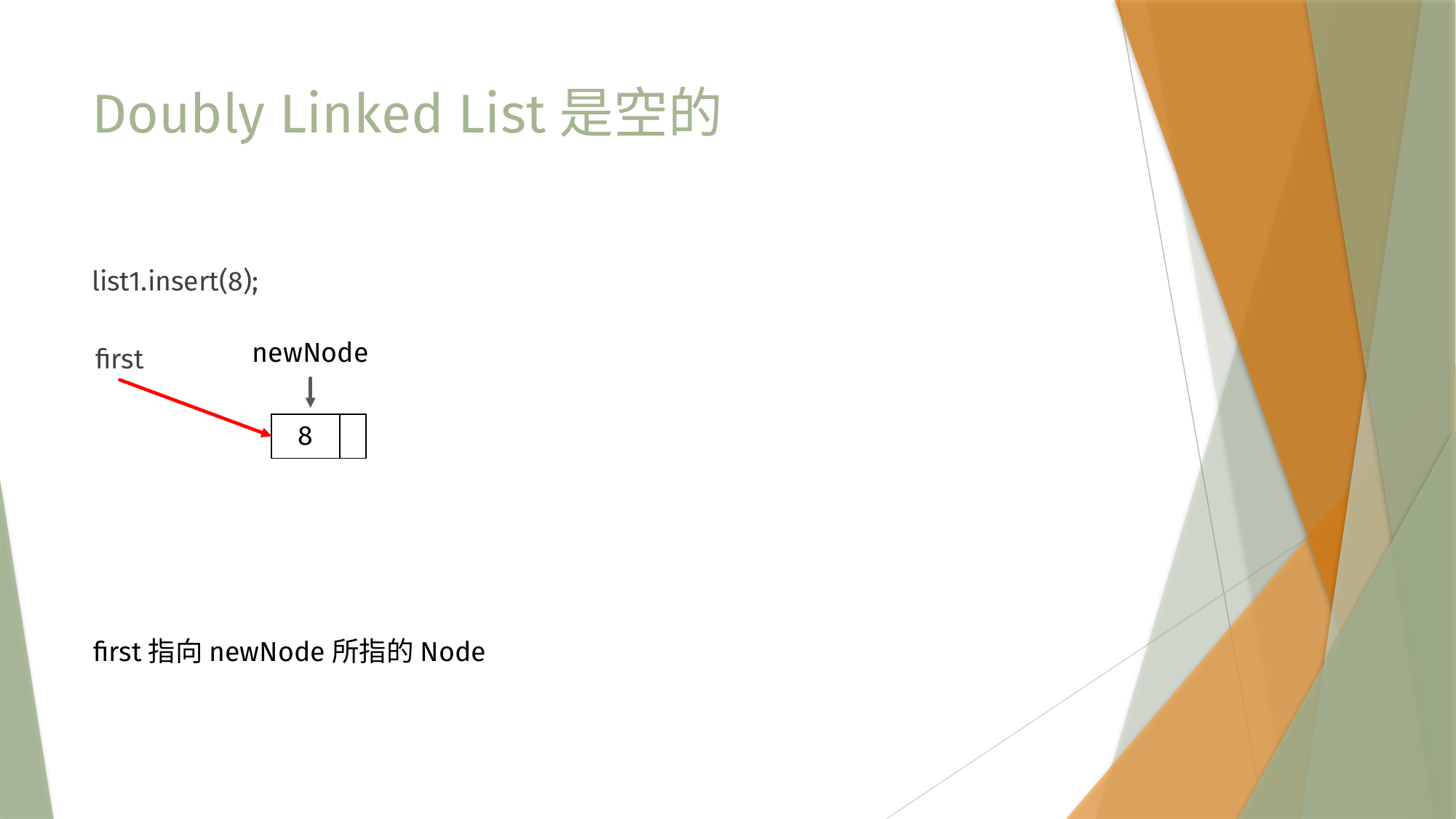

# Doubly Linked List是空的
list1.insert(8);
newNode
first
| 8 |  |
| --- | --- |
first指向newNode所指的Node